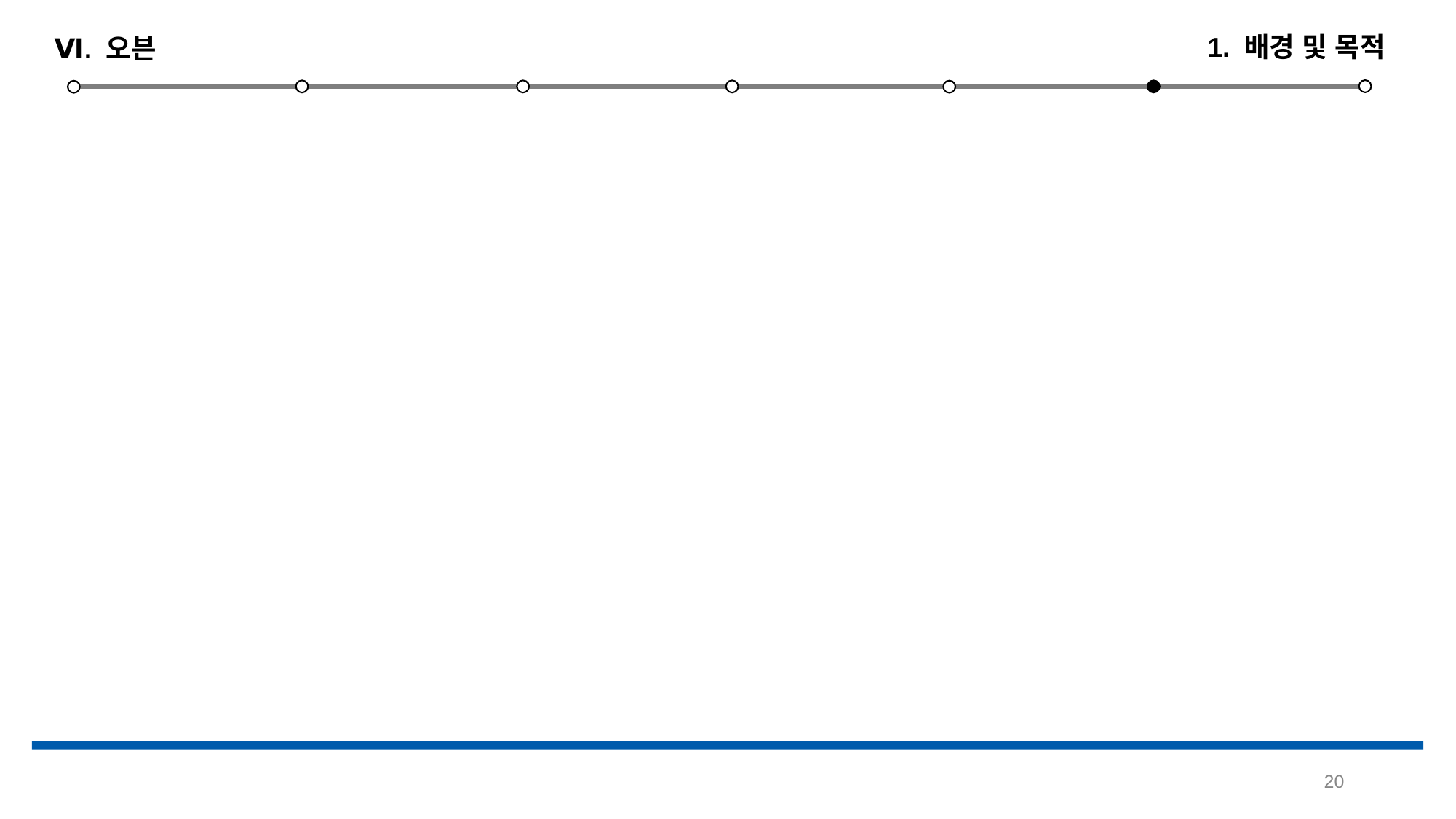

1. 배경 및 목적
Ⅵ. 오븐

20